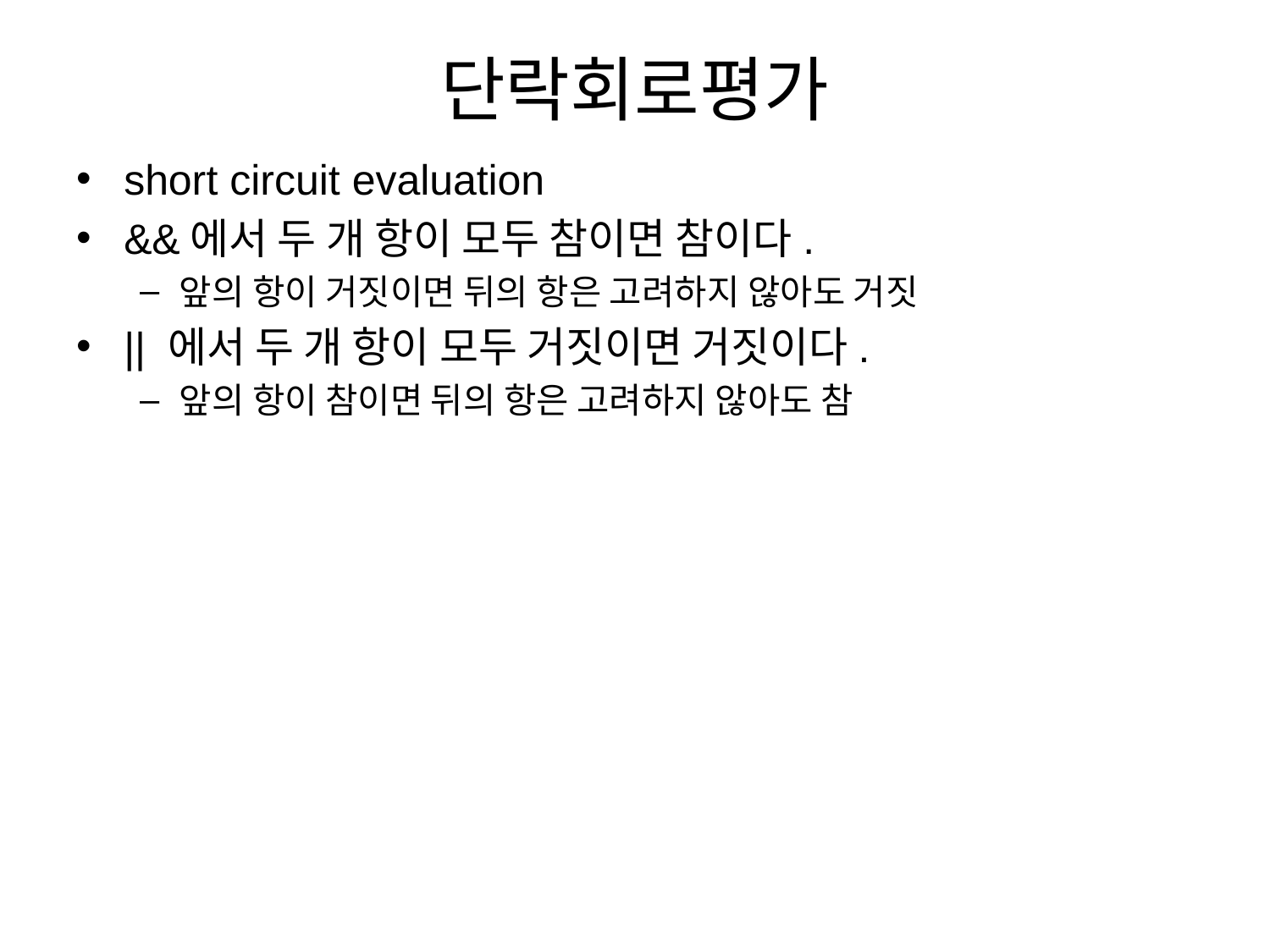

# 단락회로평가
short circuit evaluation
&&에서 두 개 항이 모두 참이면 참이다.
앞의 항이 거짓이면 뒤의 항은 고려하지 않아도 거짓
|| 에서 두 개 항이 모두 거짓이면 거짓이다.
앞의 항이 참이면 뒤의 항은 고려하지 않아도 참